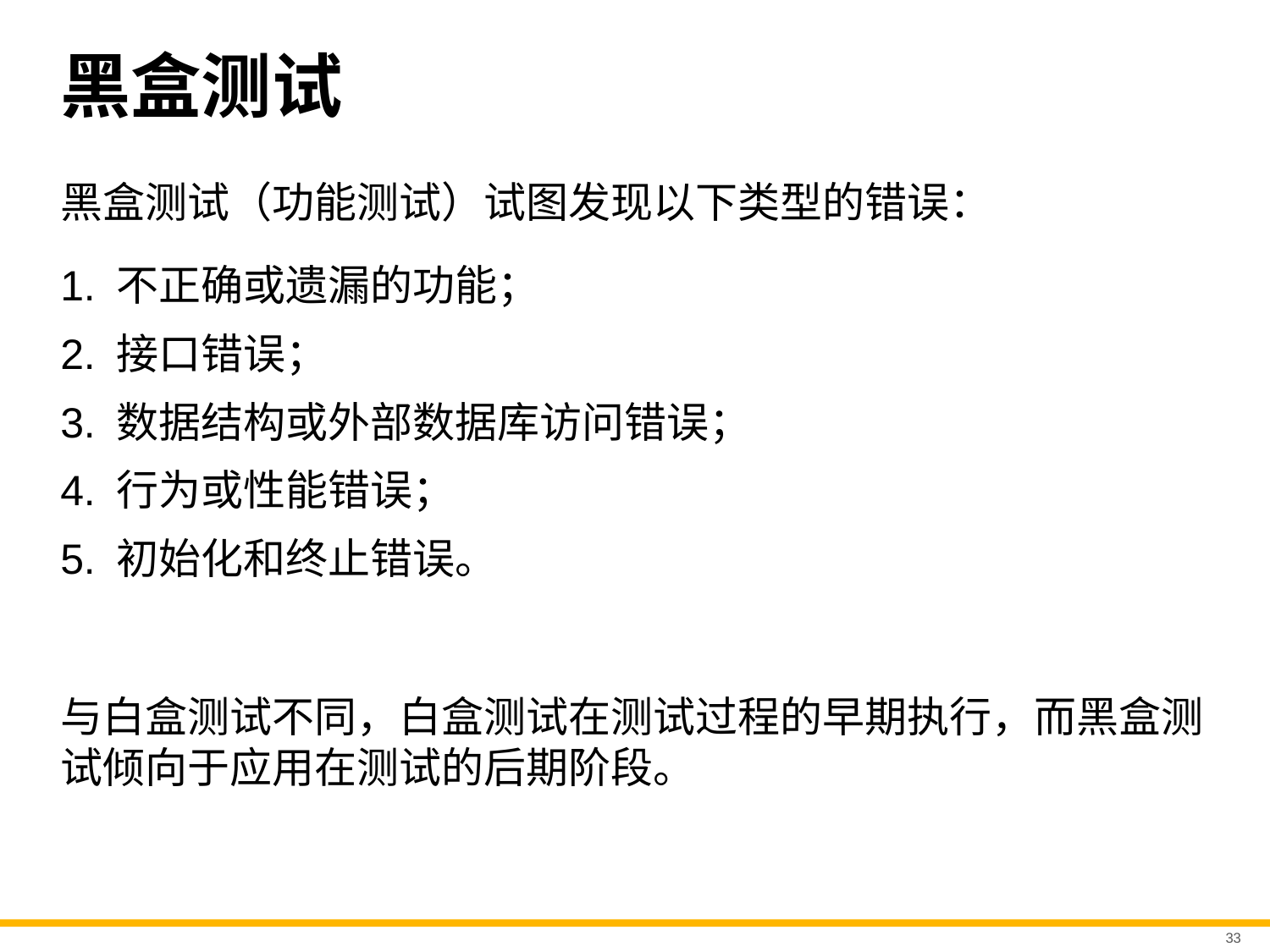

# 黑盒测试
黑盒测试（功能测试）试图发现以下类型的错误：
不正确或遗漏的功能；
接口错误；
数据结构或外部数据库访问错误；
行为或性能错误；
初始化和终止错误。
与白盒测试不同，白盒测试在测试过程的早期执行，而黑盒测试倾向于应用在测试的后期阶段。
33